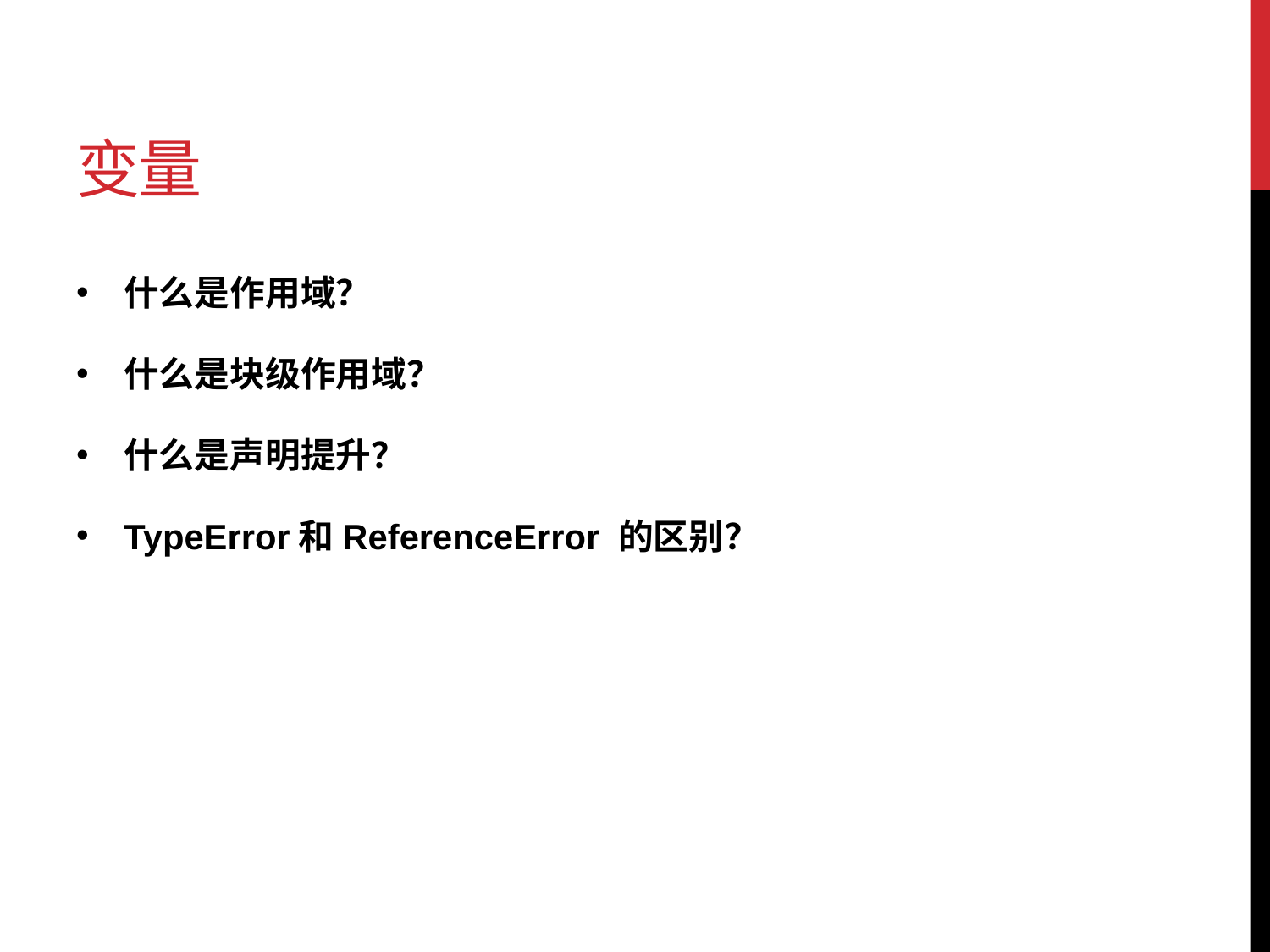

# 变量
什么是作用域？
什么是块级作用域？
什么是声明提升？
TypeError和ReferenceError 的区别？